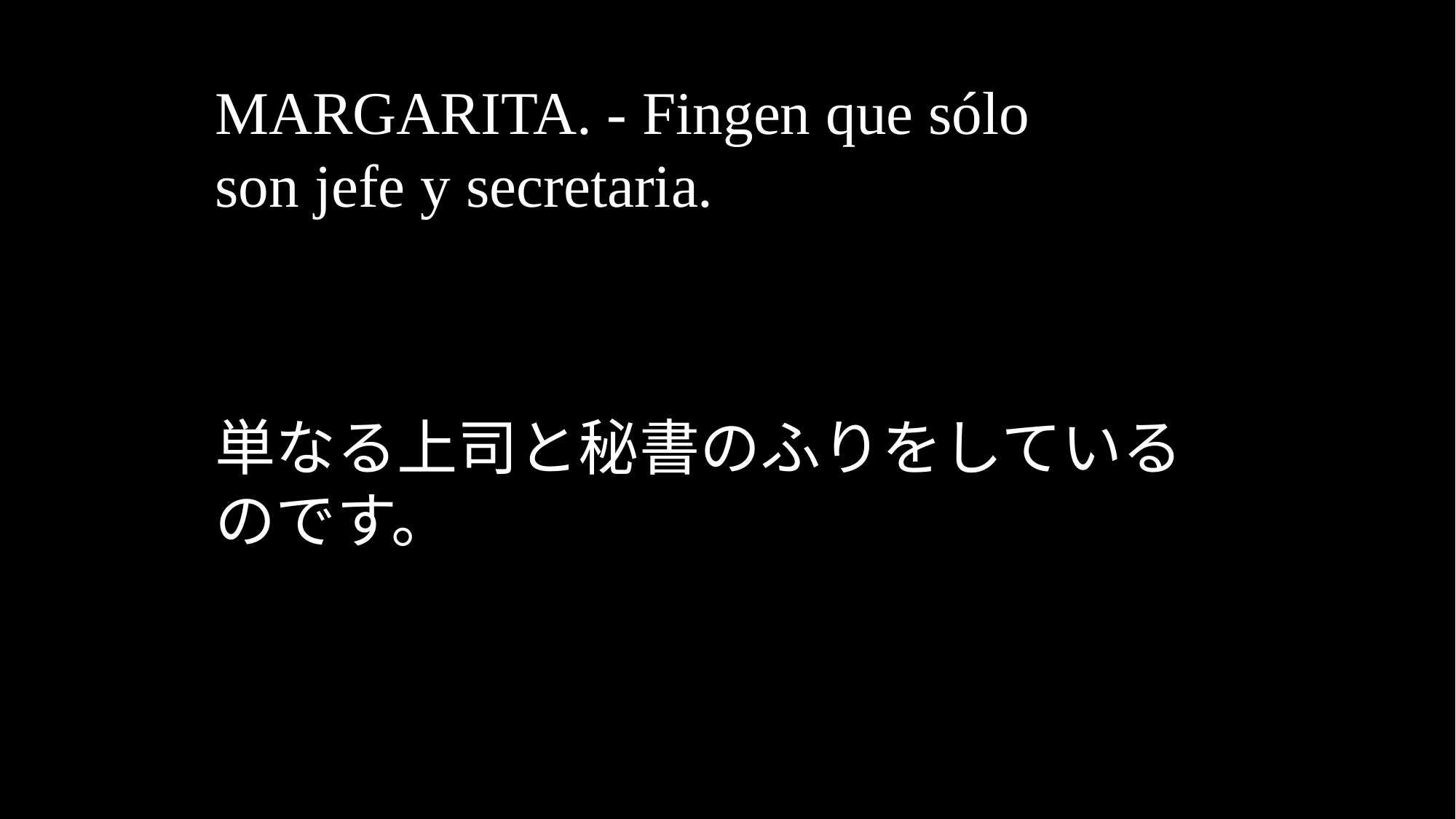

MARGARITA. - Fingen que sólo son jefe y secretaria.

単なる上司と秘書のふりをしているのです。